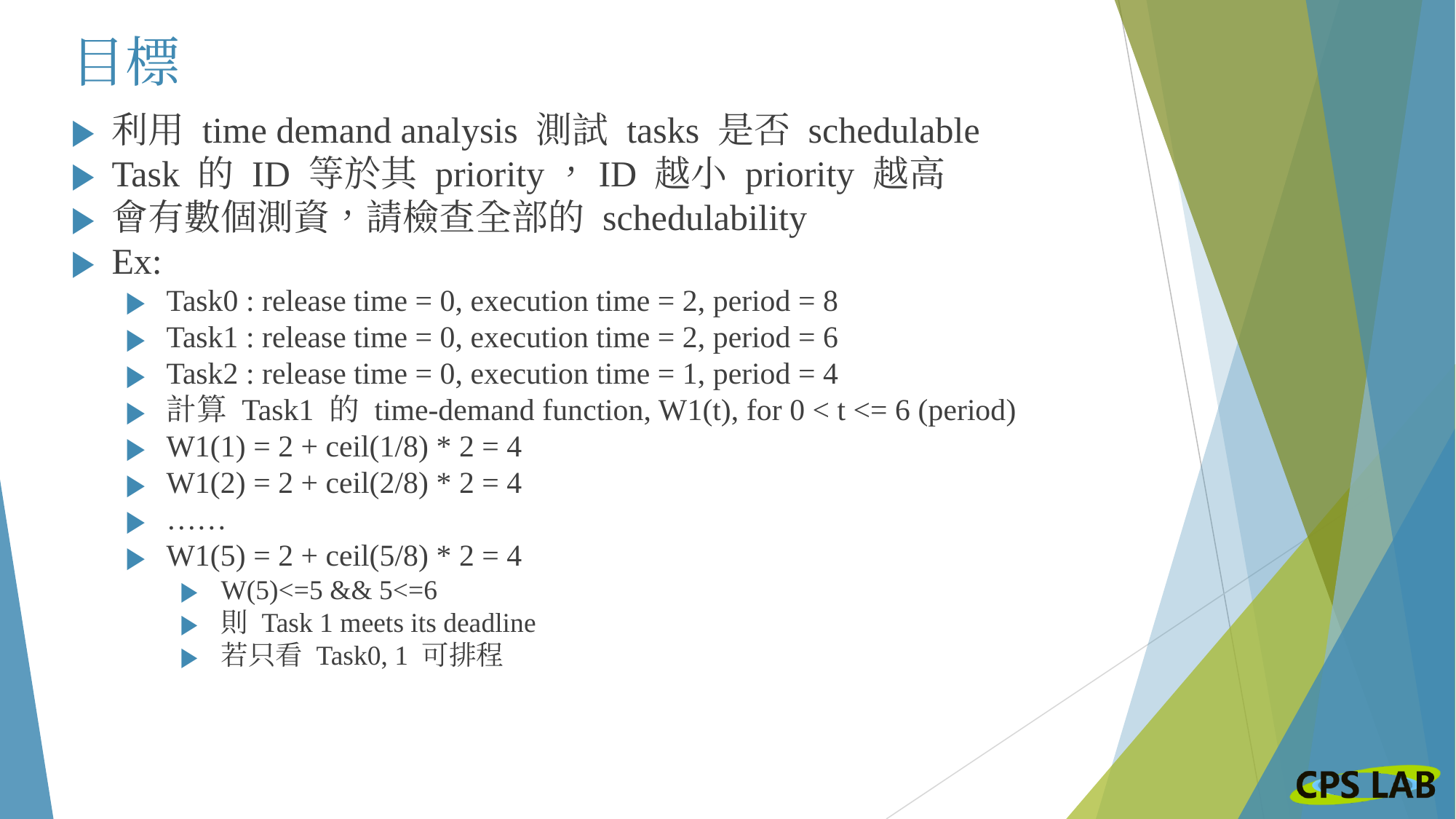

# 目標
利用 time demand analysis 測試 tasks 是否 schedulable
Task 的 ID 等於其 priority，ID 越小 priority 越高
會有數個測資，請檢查全部的 schedulability
Ex:
Task0 : release time = 0, execution time = 2, period = 8
Task1 : release time = 0, execution time = 2, period = 6
Task2 : release time = 0, execution time = 1, period = 4
計算 Task1 的 time-demand function, W1(t), for 0 < t <= 6 (period)
W1(1) = 2 + ceil(1/8) * 2 = 4
W1(2) = 2 + ceil(2/8) * 2 = 4
……
W1(5) = 2 + ceil(5/8) * 2 = 4
W(5)<=5 && 5<=6
則 Task 1 meets its deadline
若只看 Task0, 1 可排程